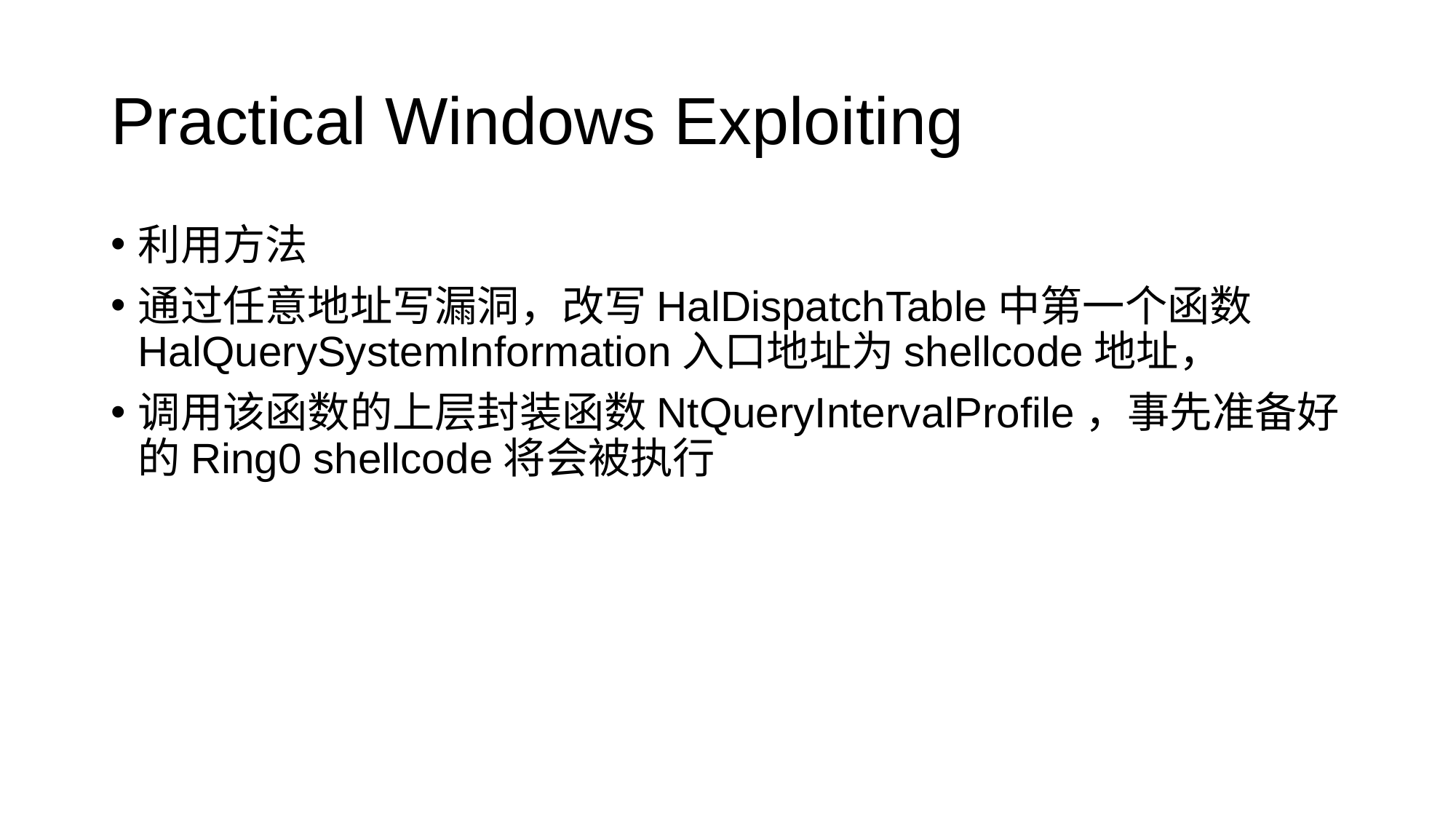

# Practical Windows Exploiting
利用方法
通过任意地址写漏洞，改写HalDispatchTable中第一个函数HalQuerySystemInformation入口地址为shellcode地址，
调用该函数的上层封装函数NtQueryIntervalProfile，事先准备好的Ring0 shellcode将会被执行